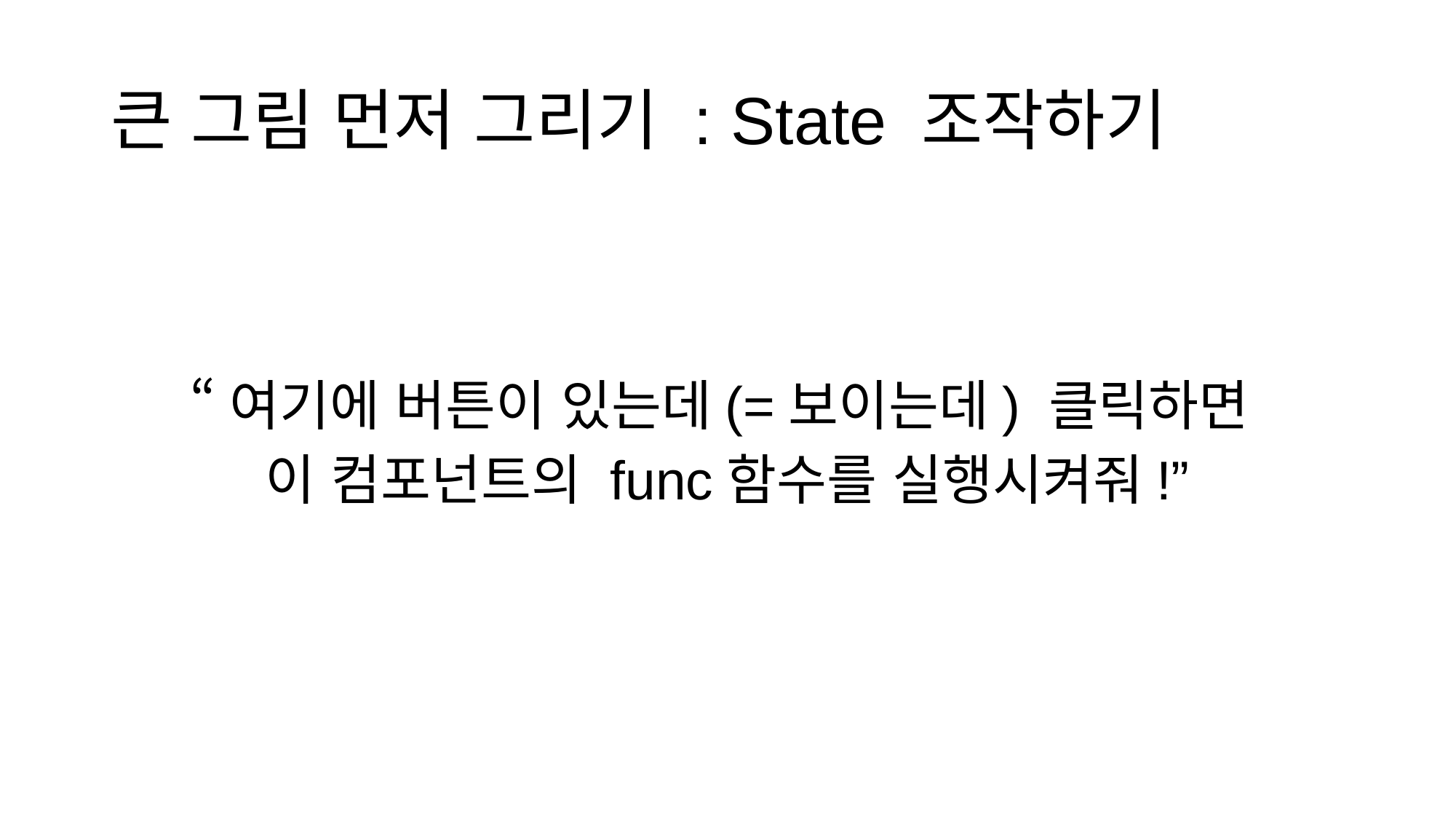

# 큰 그림 먼저 그리기 : State 조작하기

“여기에 버튼이 있는데(=보이는데) 클릭하면
이 컴포넌트의 func함수를 실행시켜줘!”